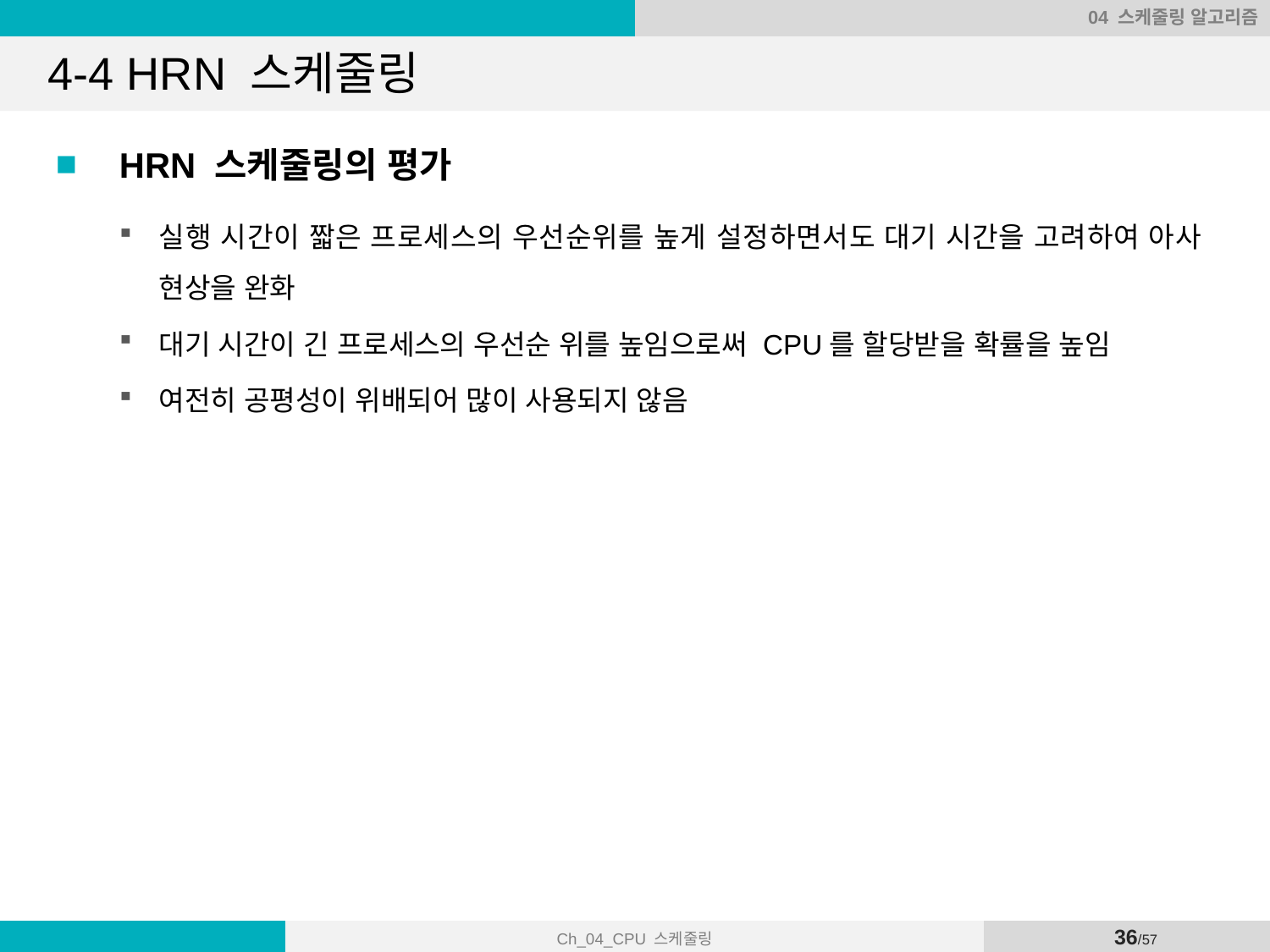

04 스케줄링 알고리즘
# 4-4 HRN 스케줄링
HRN 스케줄링의 평가

실행 시간이 짧은 프로세스의 우선순위를 높게 설정하면서도 대기 시간을 고려하여 아사 현상을 완화
대기 시간이 긴 프로세스의 우선순 위를 높임으로써 CPU를 할당받을 확률을 높임
여전히 공평성이 위배되어 많이 사용되지 않음